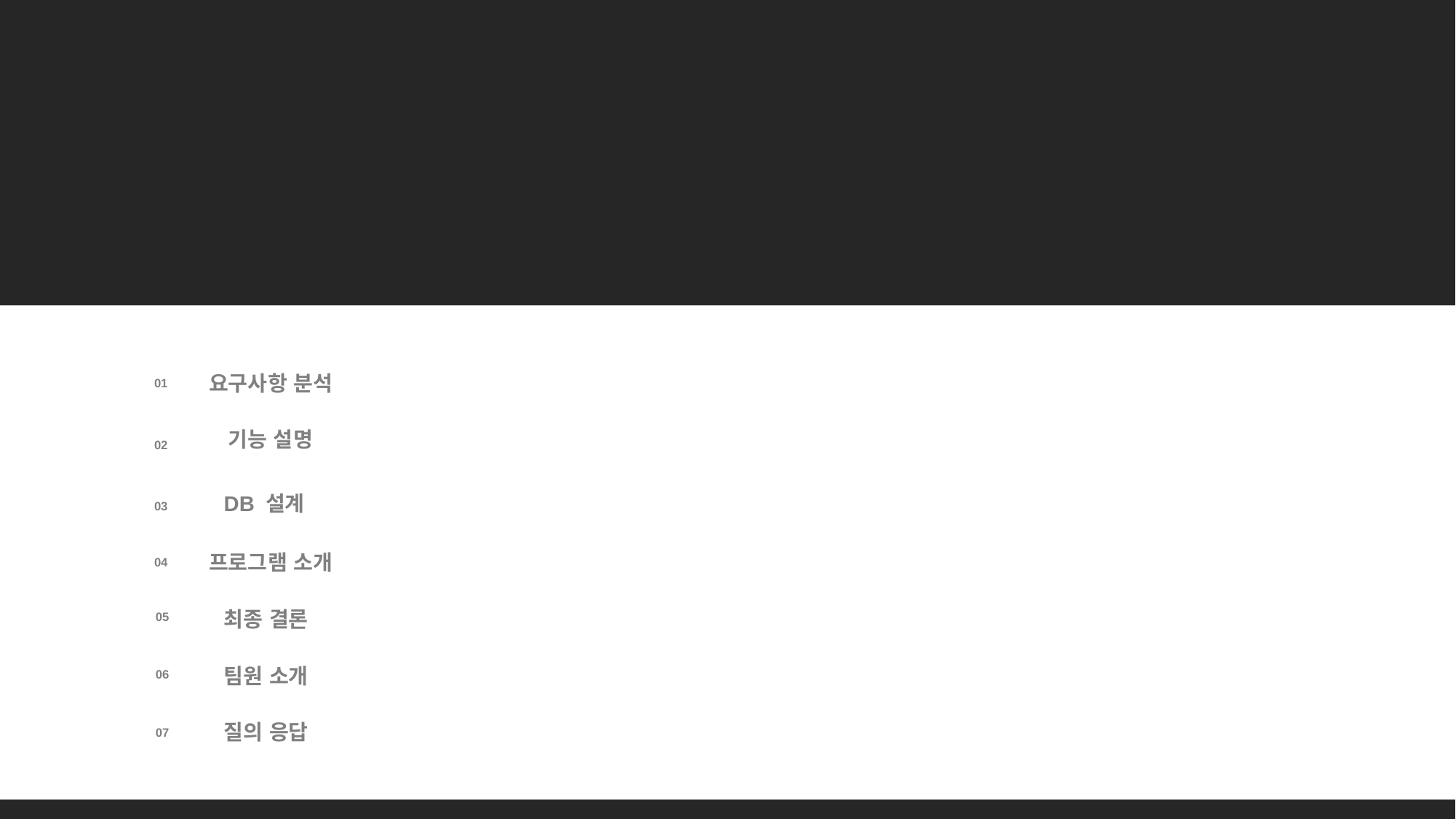

INDEX

요구사항 분석
01
기능 설명
02
DB 설계
03
프로그램 소개
04
최종 결론
05

팀원 소개
06

질의 응답
07